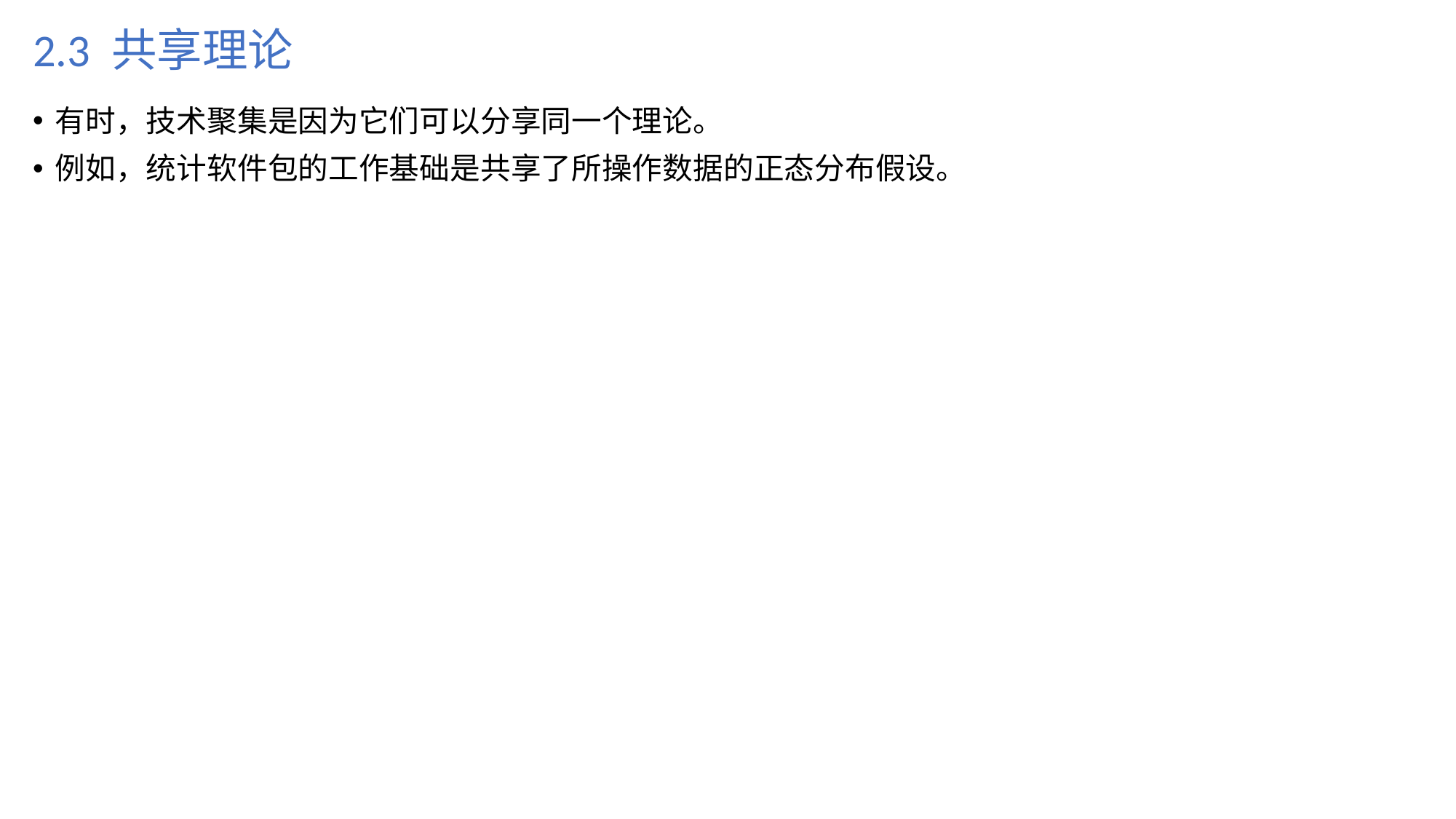

# 2.3 共享理论
有时，技术聚集是因为它们可以分享同一个理论。
例如，统计软件包的工作基础是共享了所操作数据的正态分布假设。